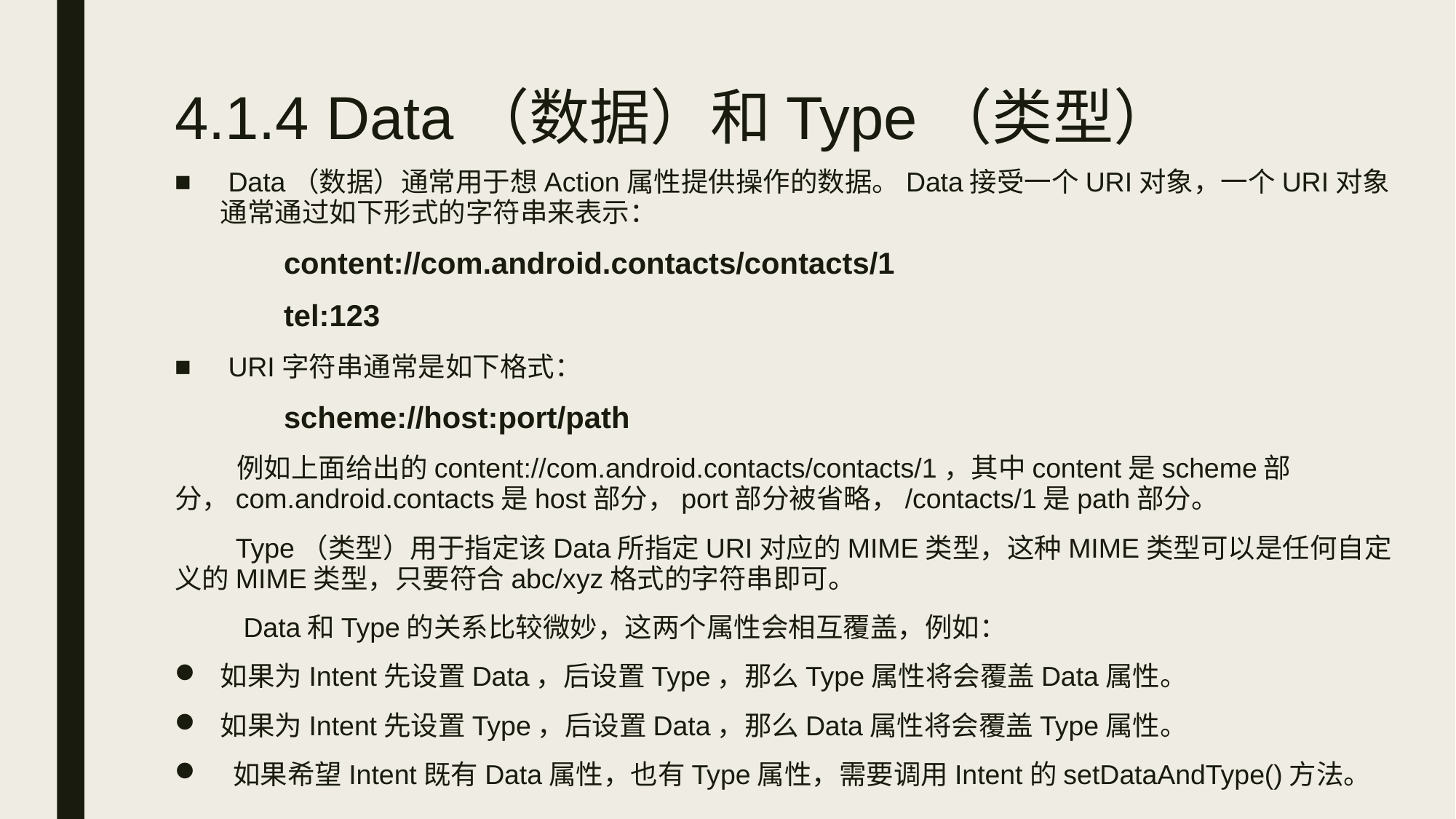

# 4.1.4 Data（数据）和Type（类型）
 Data（数据）通常用于想Action属性提供操作的数据。Data接受一个URI对象，一个URI对象通常通过如下形式的字符串来表示：
	content://com.android.contacts/contacts/1
	tel:123
 URI字符串通常是如下格式：
	scheme://host:port/path
         例如上面给出的content://com.android.contacts/contacts/1，其中content是scheme部分，com.android.contacts是host部分，port部分被省略，/contacts/1是path部分。
        Type（类型）用于指定该Data所指定URI对应的MIME类型，这种MIME类型可以是任何自定义的MIME类型，只要符合abc/xyz格式的字符串即可。
         Data和Type的关系比较微妙，这两个属性会相互覆盖，例如：
如果为Intent先设置Data，后设置Type，那么Type属性将会覆盖Data属性。
如果为Intent先设置Type，后设置Data，那么Data属性将会覆盖Type属性。
 如果希望Intent既有Data属性，也有Type属性，需要调用Intent的setDataAndType()方法。